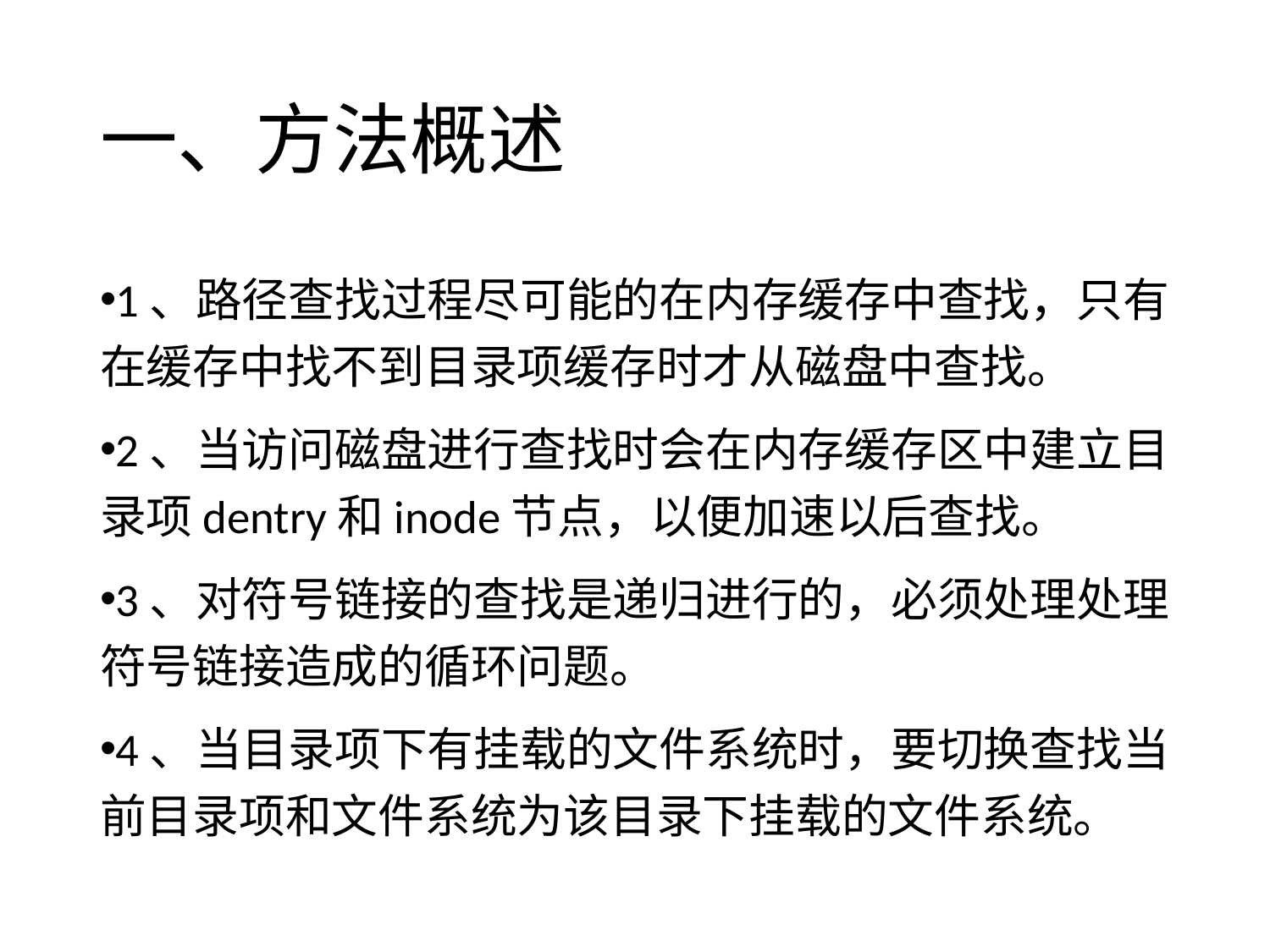

# 一、方法概述
1、路径查找过程尽可能的在内存缓存中查找，只有在缓存中找不到目录项缓存时才从磁盘中查找。
2、当访问磁盘进行查找时会在内存缓存区中建立目录项dentry和inode节点，以便加速以后查找。
3、对符号链接的查找是递归进行的，必须处理处理符号链接造成的循环问题。
4、当目录项下有挂载的文件系统时，要切换查找当前目录项和文件系统为该目录下挂载的文件系统。